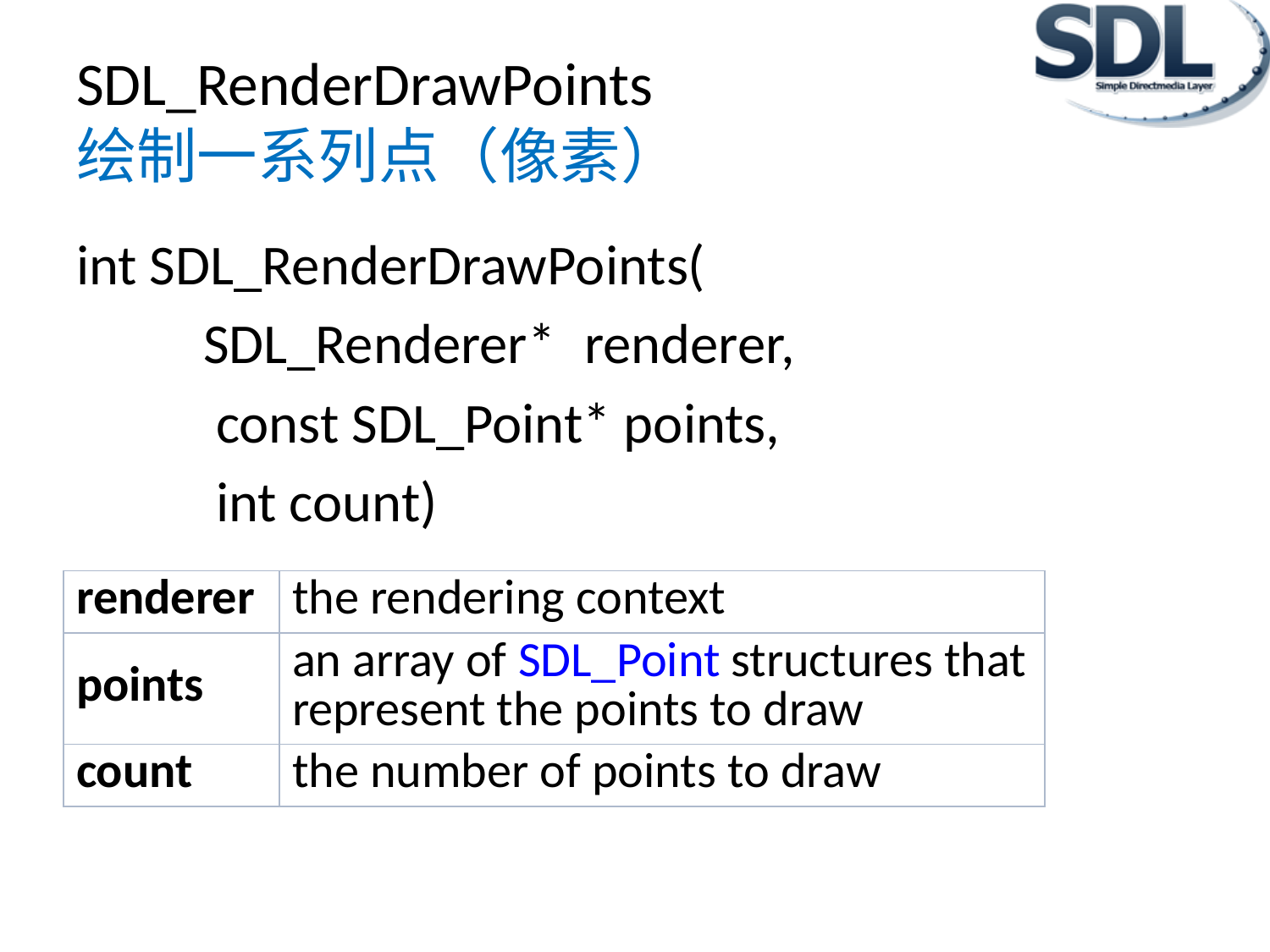

# SDL_RenderDrawPoints 绘制一系列点（像素）
int SDL_RenderDrawPoints(
	SDL_Renderer* 	renderer,
	 const SDL_Point* points,
	 int count)
| renderer | the rendering context |
| --- | --- |
| points | an array of SDL\_Point structures that represent the points to draw |
| count | the number of points to draw |